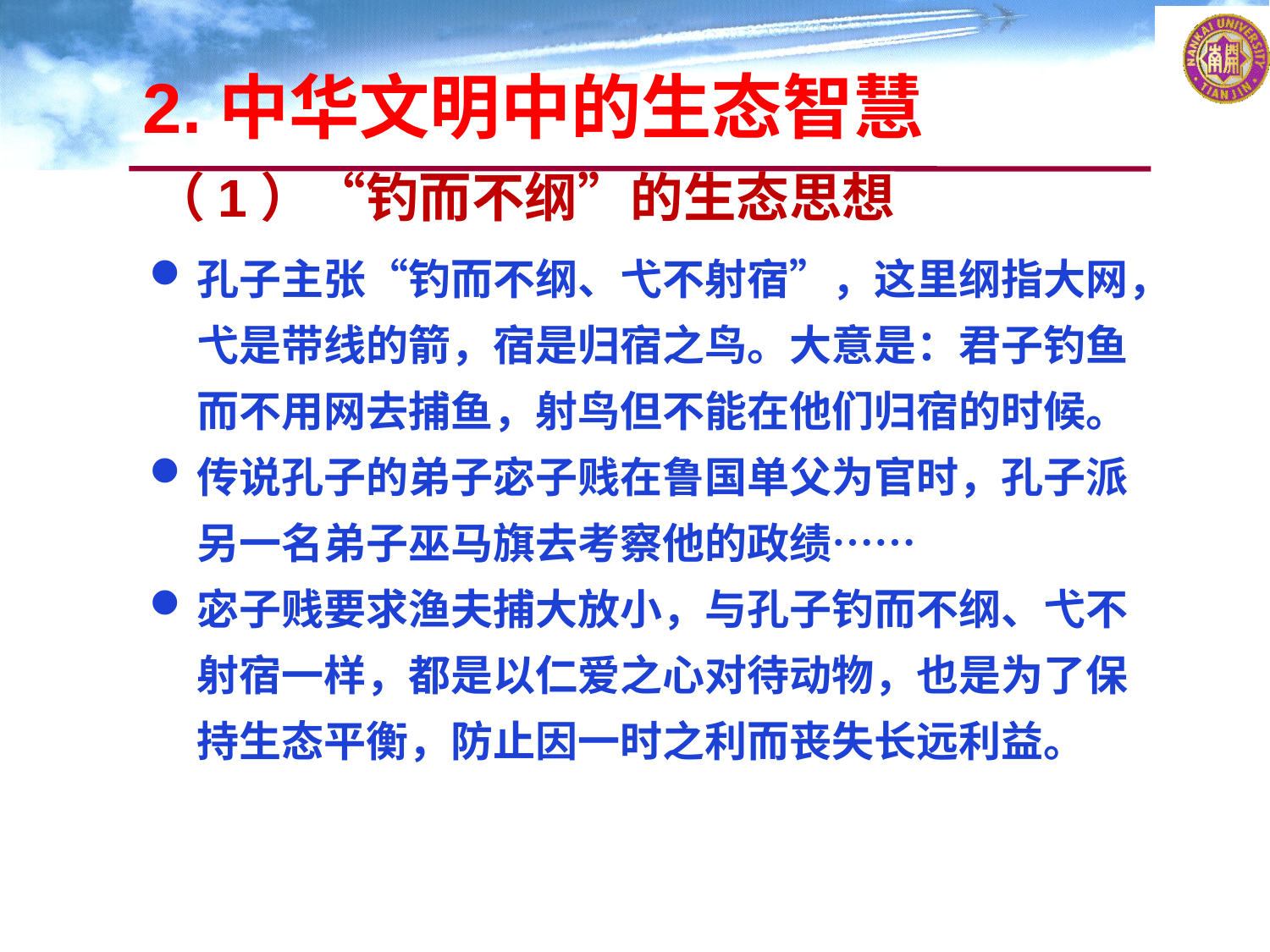

2.中华文明中的生态智慧
（1）“钓而不纲”的生态思想
孔子主张“钓而不纲、弋不射宿”，这里纲指大网，弋是带线的箭，宿是归宿之鸟。大意是：君子钓鱼而不用网去捕鱼，射鸟但不能在他们归宿的时候。
传说孔子的弟子宓子贱在鲁国单父为官时，孔子派另一名弟子巫马旗去考察他的政绩……
宓子贱要求渔夫捕大放小，与孔子钓而不纲、弋不射宿一样，都是以仁爱之心对待动物，也是为了保持生态平衡，防止因一时之利而丧失长远利益。